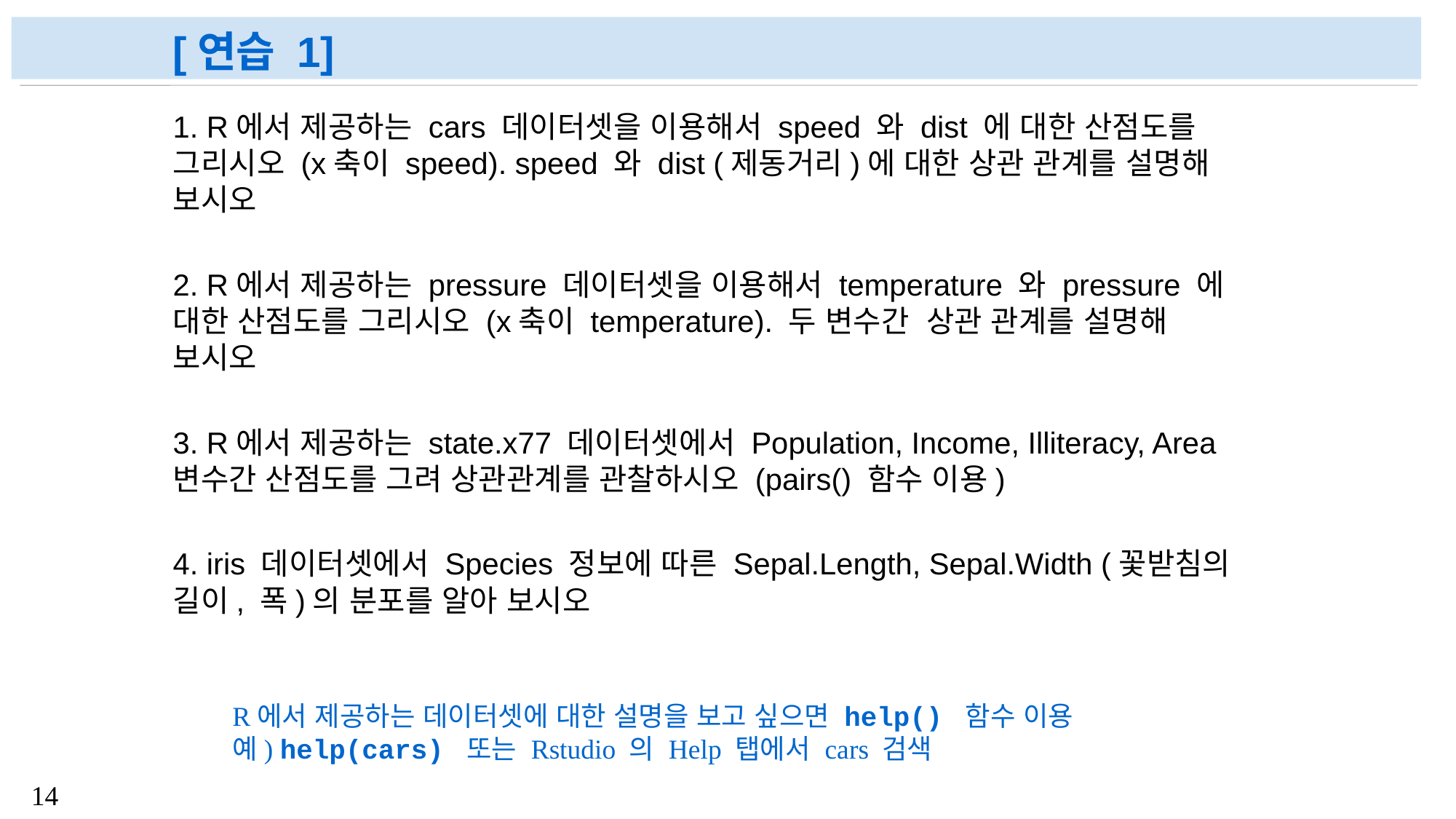

# [연습 1]
1. R에서 제공하는 cars 데이터셋을 이용해서 speed 와 dist 에 대한 산점도를 그리시오 (x축이 speed). speed 와 dist (제동거리)에 대한 상관 관계를 설명해 보시오

2. R에서 제공하는 pressure 데이터셋을 이용해서 temperature 와 pressure 에 대한 산점도를 그리시오 (x축이 temperature). 두 변수간  상관 관계를 설명해 보시오

3. R에서 제공하는 state.x77 데이터셋에서 Population, Income, Illiteracy, Area 변수간 산점도를 그려 상관관계를 관찰하시오 (pairs() 함수 이용)

4. iris 데이터셋에서 Species 정보에 따른 Sepal.Length, Sepal.Width (꽃받침의 길이, 폭)의 분포를 알아 보시오

R에서 제공하는 데이터셋에 대한 설명을 보고 싶으면 help() 함수 이용
예) help(cars) 또는 Rstudio 의 Help 탭에서 cars 검색